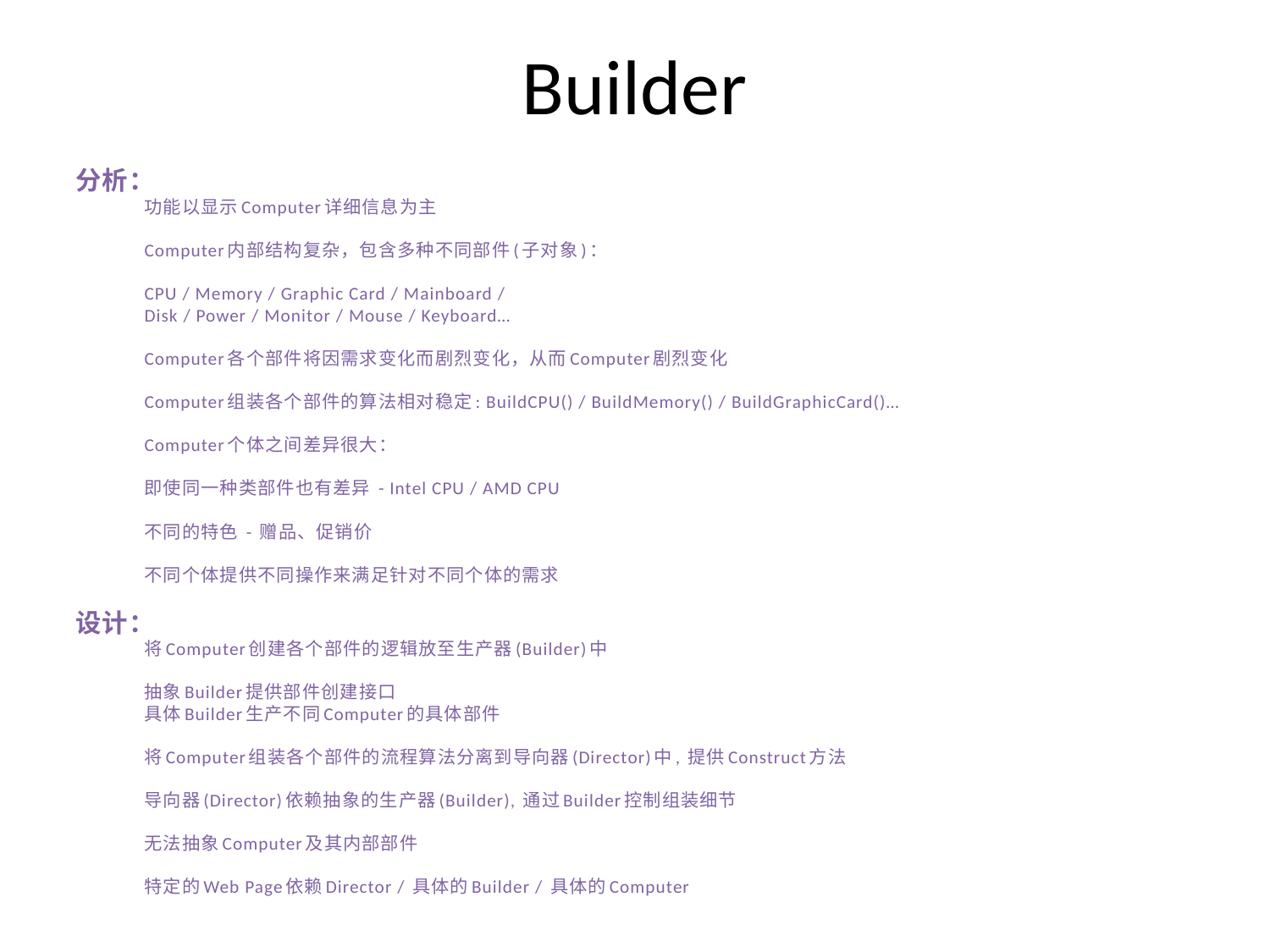

# Builder
分析：
	功能以显示Computer详细信息为主

	Computer内部结构复杂，包含多种不同部件(子对象)：

		CPU / Memory / Graphic Card / Mainboard /
		Disk / Power / Monitor / Mouse / Keyboard…

	Computer各个部件将因需求变化而剧烈变化，从而Computer剧烈变化

	Computer组装各个部件的算法相对稳定: BuildCPU() / BuildMemory() / BuildGraphicCard()…

	Computer个体之间差异很大：

		即使同一种类部件也有差异 - Intel CPU / AMD CPU

		不同的特色 - 赠品、促销价

		不同个体提供不同操作来满足针对不同个体的需求

设计：
	将Computer创建各个部件的逻辑放至生产器(Builder)中

		抽象Builder提供部件创建接口
		具体Builder生产不同Computer的具体部件

	将Computer组装各个部件的流程算法分离到导向器(Director)中, 提供Construct方法

	导向器(Director)依赖抽象的生产器(Builder), 通过Builder控制组装细节

	无法抽象Computer及其内部部件

	特定的Web Page依赖Director / 具体的Builder / 具体的Computer